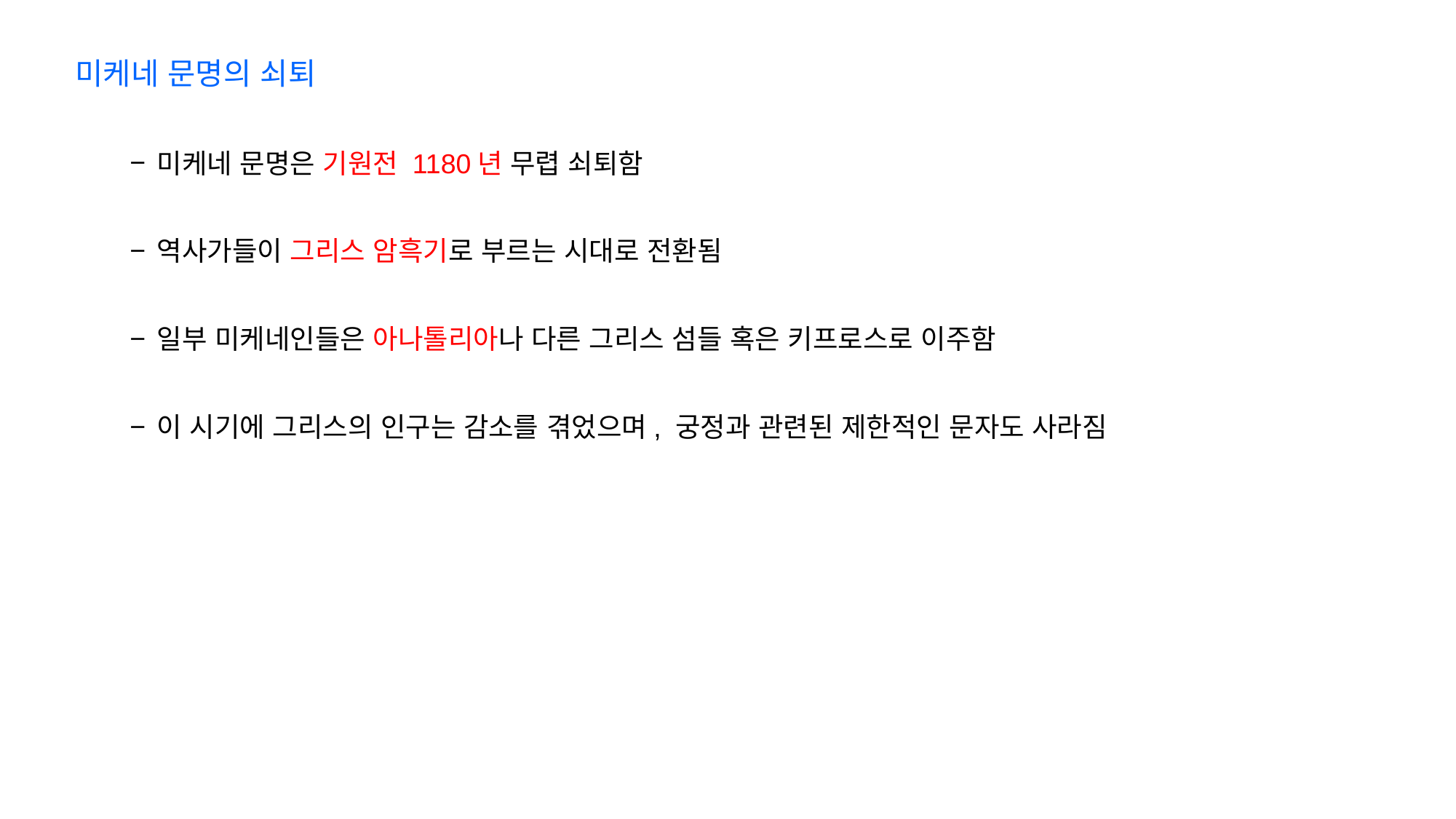

미케네 문명의 쇠퇴

미케네 문명은 기원전 1180년 무렵 쇠퇴함

역사가들이 그리스 암흑기로 부르는 시대로 전환됨

일부 미케네인들은 아나톨리아나 다른 그리스 섬들 혹은 키프로스로 이주함

이 시기에 그리스의 인구는 감소를 겪었으며, 궁정과 관련된 제한적인 문자도 사라짐